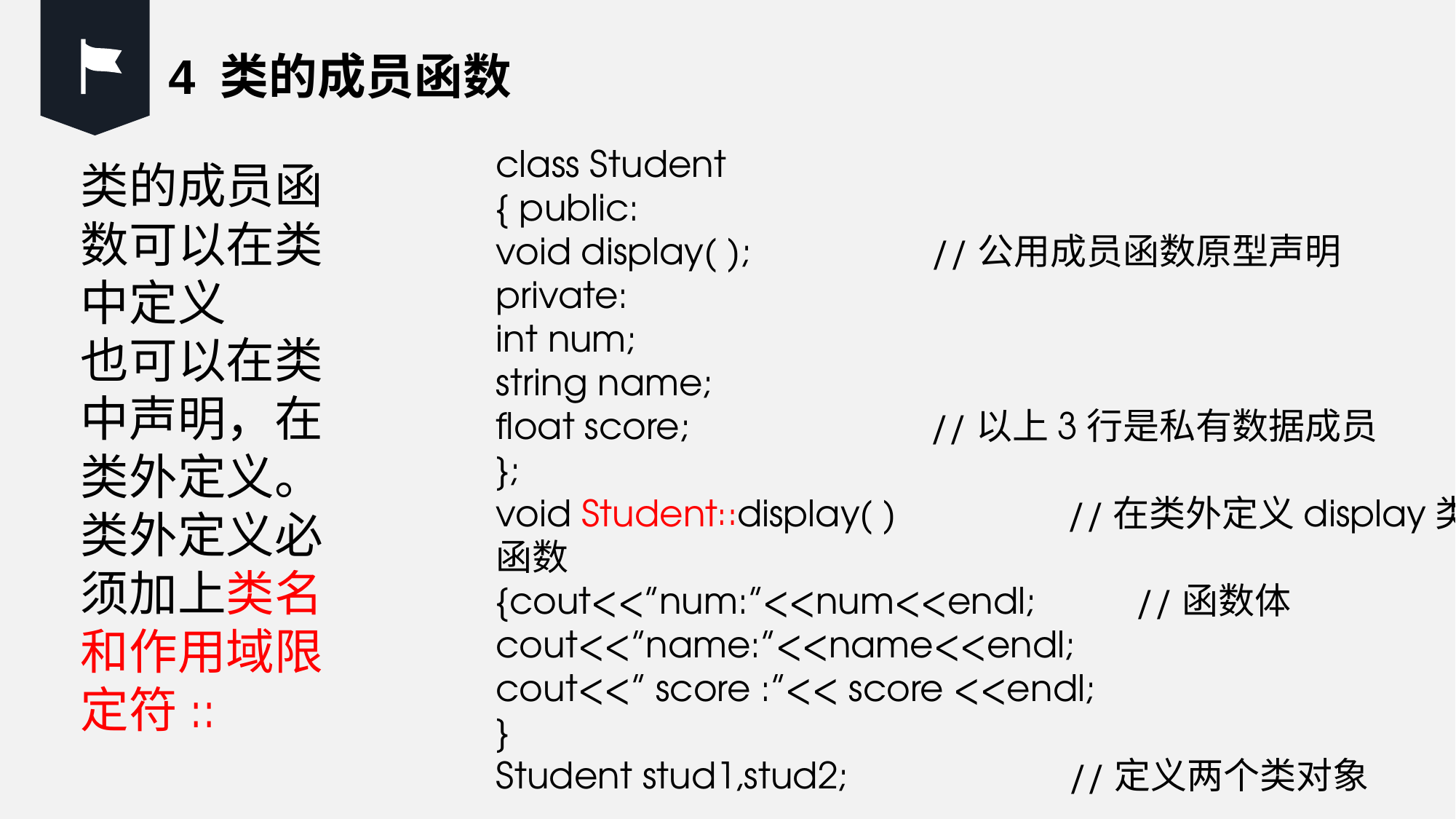

4 类的成员函数
class Student
{ public:
void display( );                  //公用成员函数原型声明
private:
int num;
string name;
float score;                        //以上3行是私有数据成员
};
void Student∷display( )                 //在类外定义display类函数
{cout<<″num:″<<num<<endl;          //函数体
cout<<″name:″<<name<<endl;
cout<<″ score :″<< score <<endl;
}
Student stud1,stud2;                      //定义两个类对象
类的成员函数可以在类中定义
也可以在类中声明，在类外定义。类外定义必须加上类名和作用域限定符::